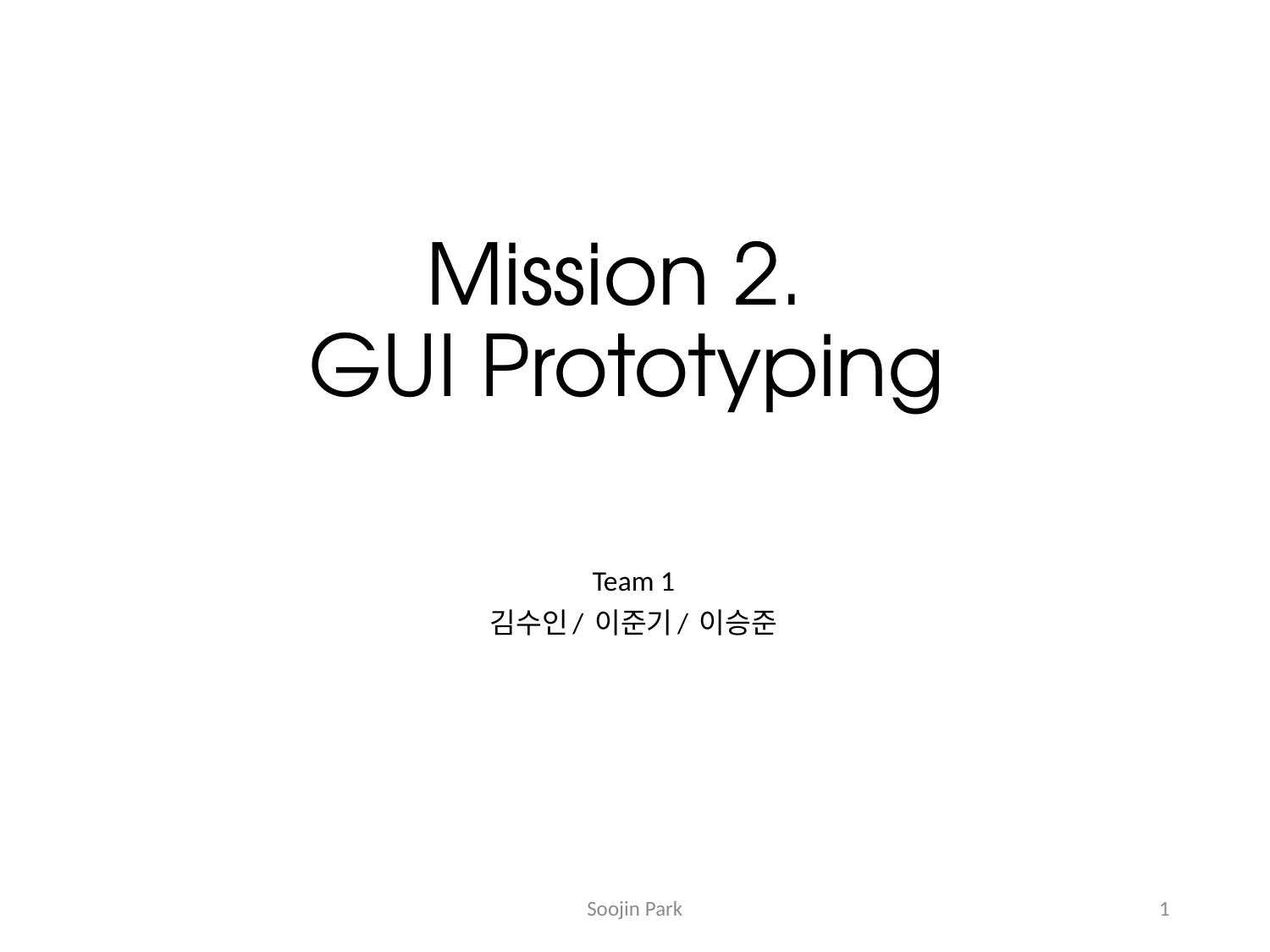

# Mission 2. GUI Prototyping
Team 1
김수인/ 이준기/ 이승준
Soojin Park
1